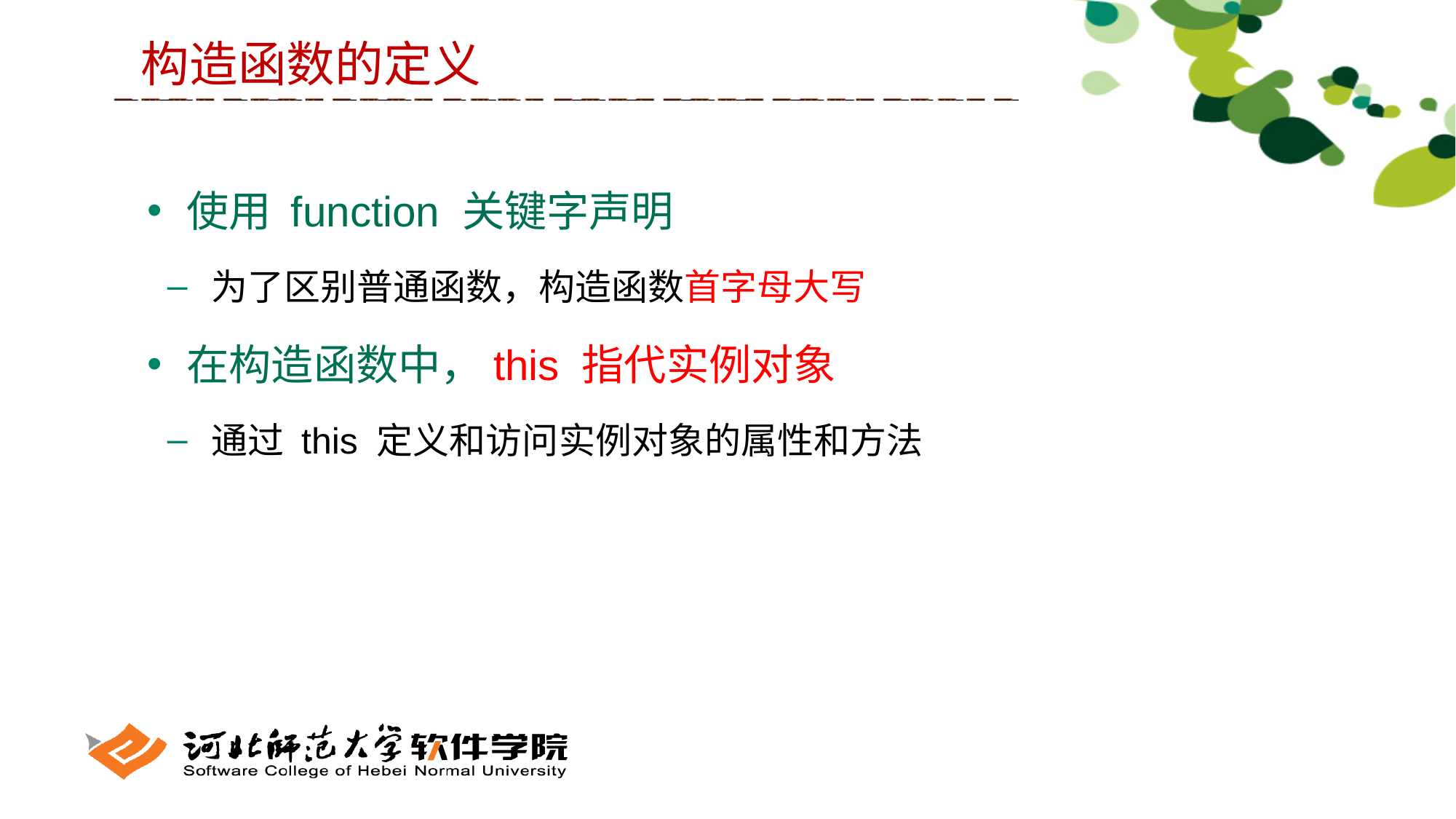

构造函数的定义
 使用 function 关键字声明
 为了区别普通函数，构造函数首字母大写
 在构造函数中，this 指代实例对象
 通过 this 定义和访问实例对象的属性和方法